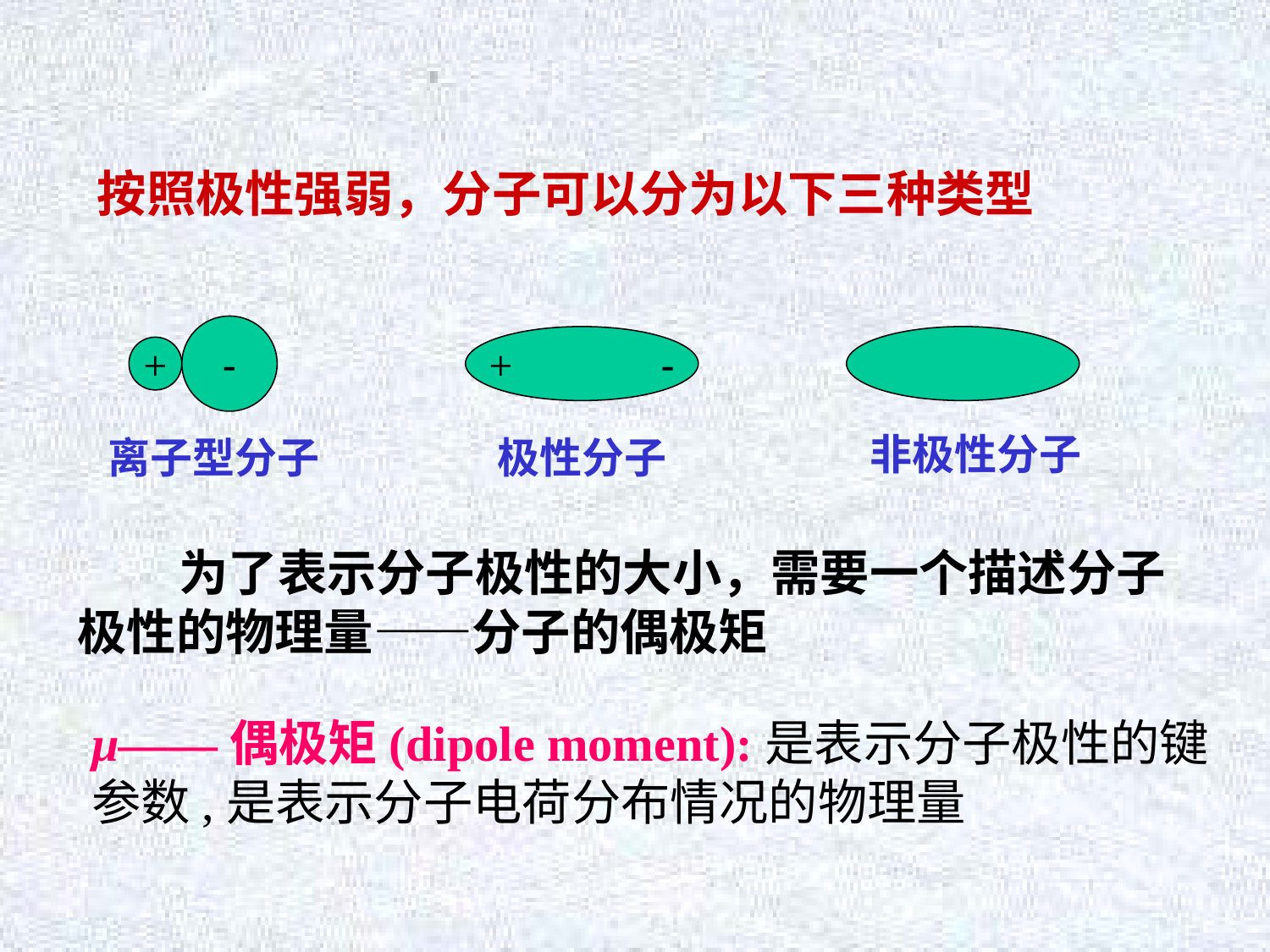

按照极性强弱，分子可以分为以下三种类型
-
+
离子型分子
+              -
极性分子

非极性分子
        为了表示分子极性的大小，需要一个描述分子极性的物理量——分子的偶极矩
μ——偶极矩(dipole moment):是表示分子极性的键参数,是表示分子电荷分布情况的物理量